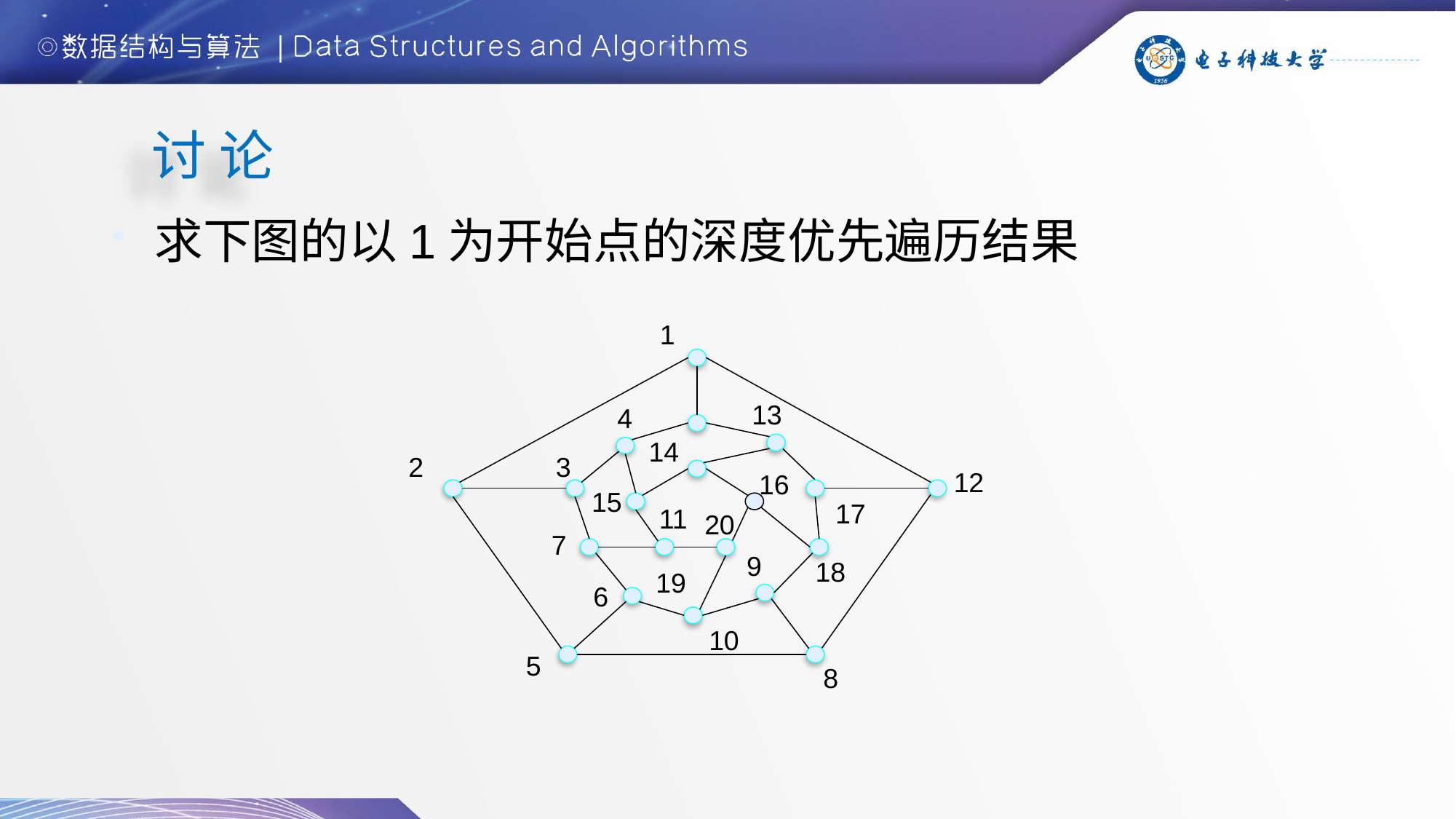

# 讨 论
求下图的以1为开始点的深度优先遍历结果
1

13
4
14
2
3
12
16
15
17
11
20
7
9
18
19
6
10
5
8